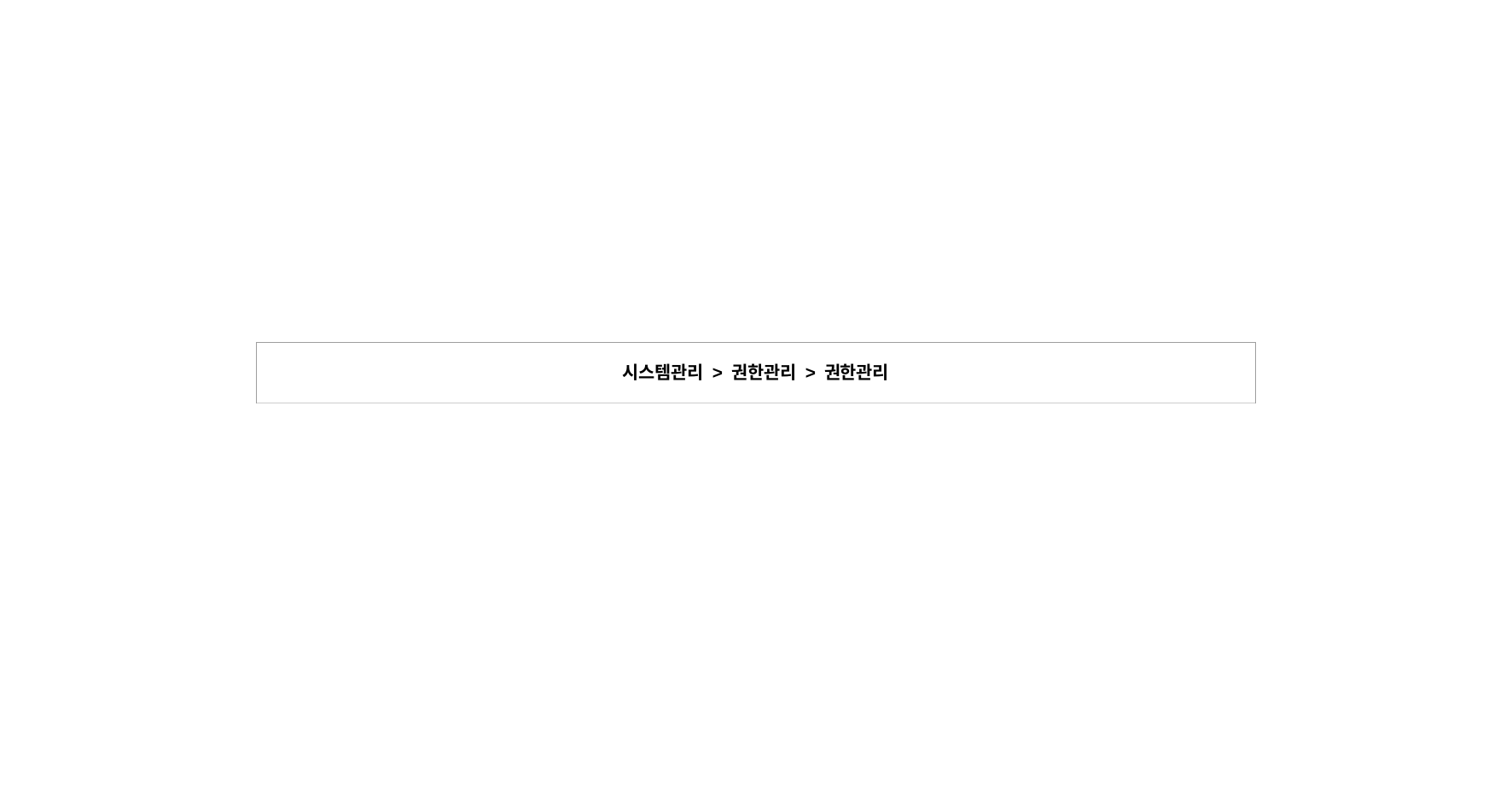

| 시스템관리 > 권한관리 > 권한관리 |
| --- |